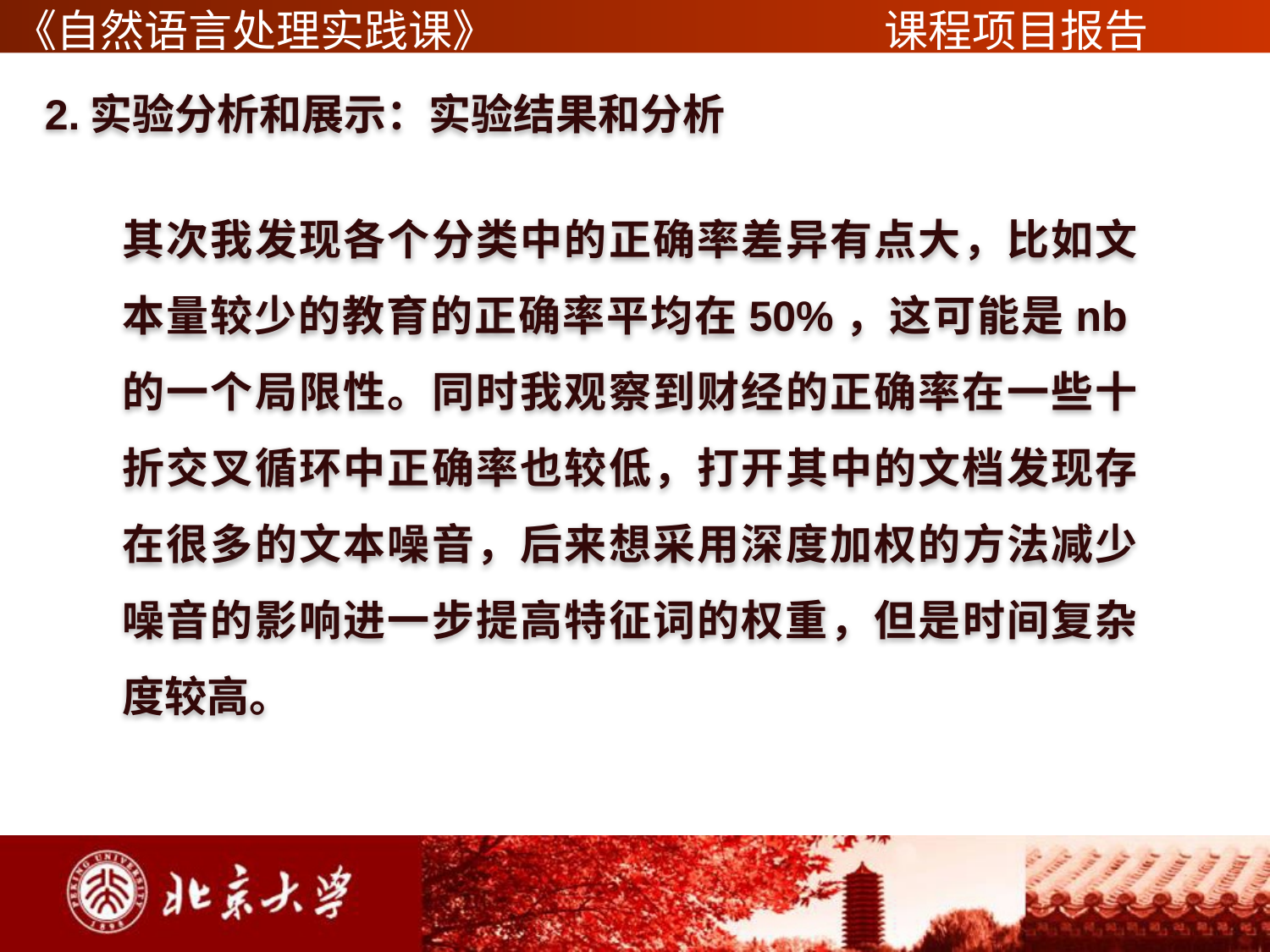

2.实验分析和展示：实验结果和分析
其次我发现各个分类中的正确率差异有点大，比如文本量较少的教育的正确率平均在50%，这可能是nb的一个局限性。同时我观察到财经的正确率在一些十折交叉循环中正确率也较低，打开其中的文档发现存在很多的文本噪音，后来想采用深度加权的方法减少噪音的影响进一步提高特征词的权重，但是时间复杂度较高。